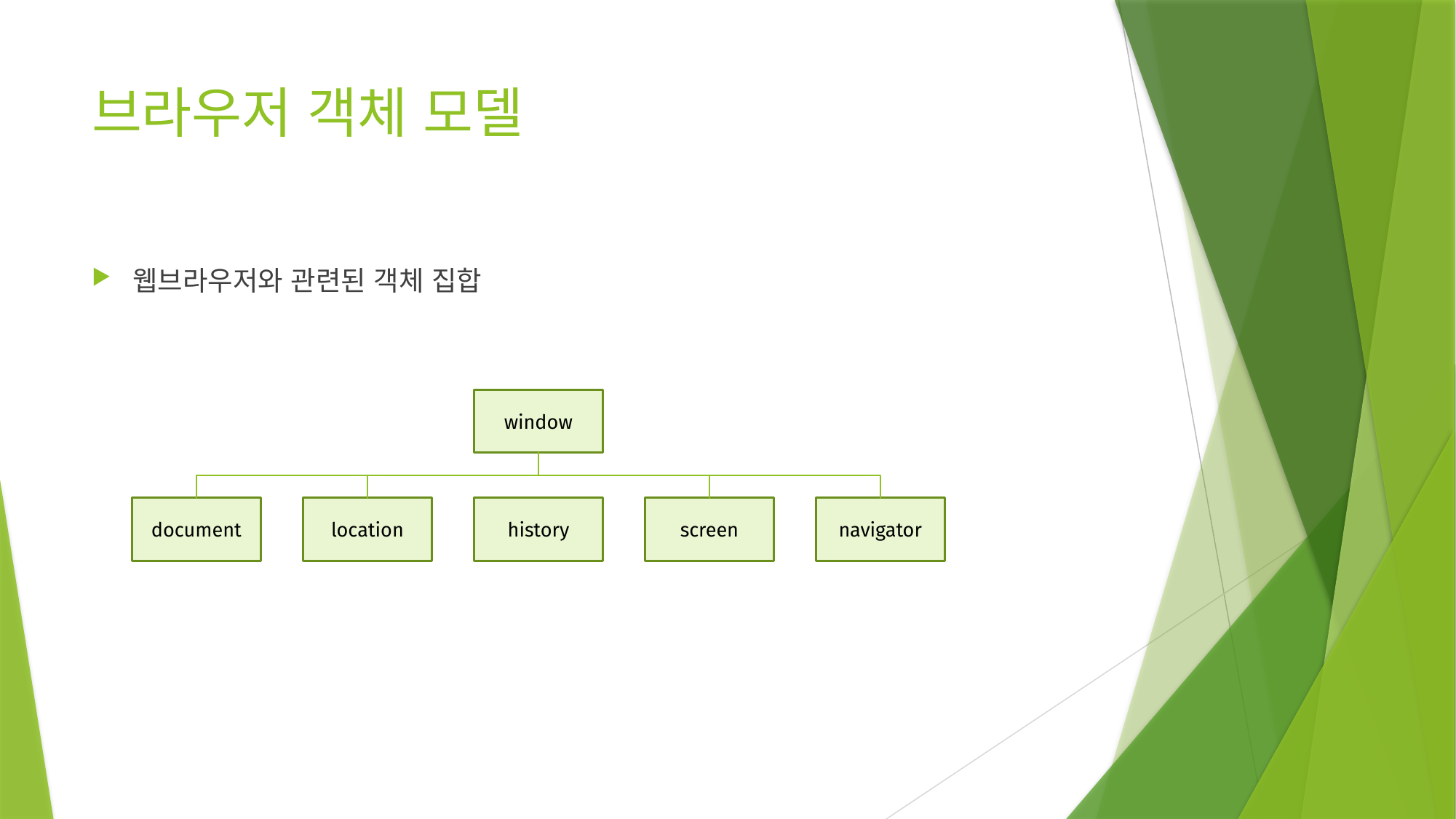

# 브라우저 객체 모델
웹브라우저와 관련된 객체 집합
window
navigator
screen
location
history
document